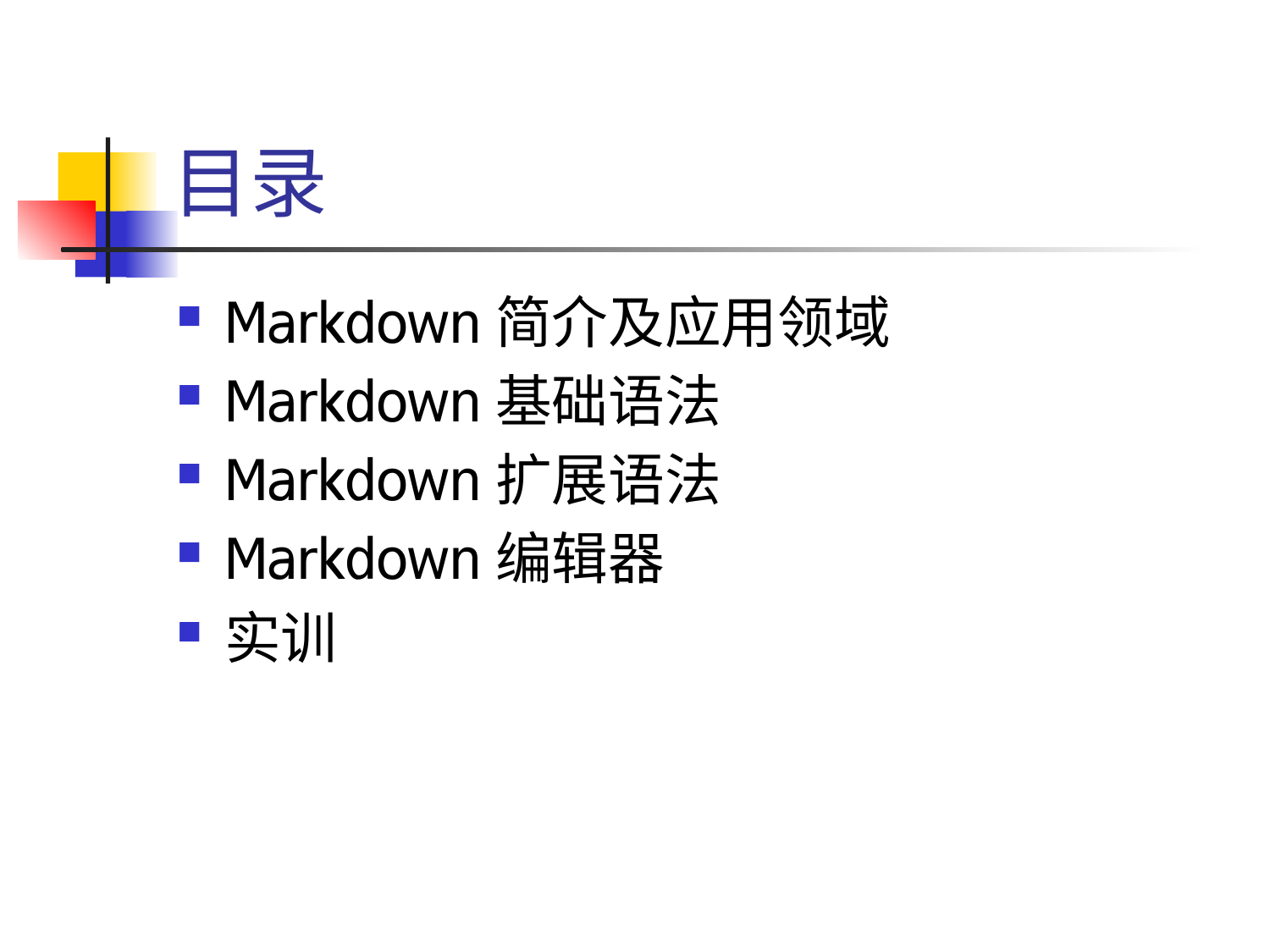

# 目录
Markdown简介及应用领域
Markdown基础语法
Markdown扩展语法
Markdown编辑器
实训